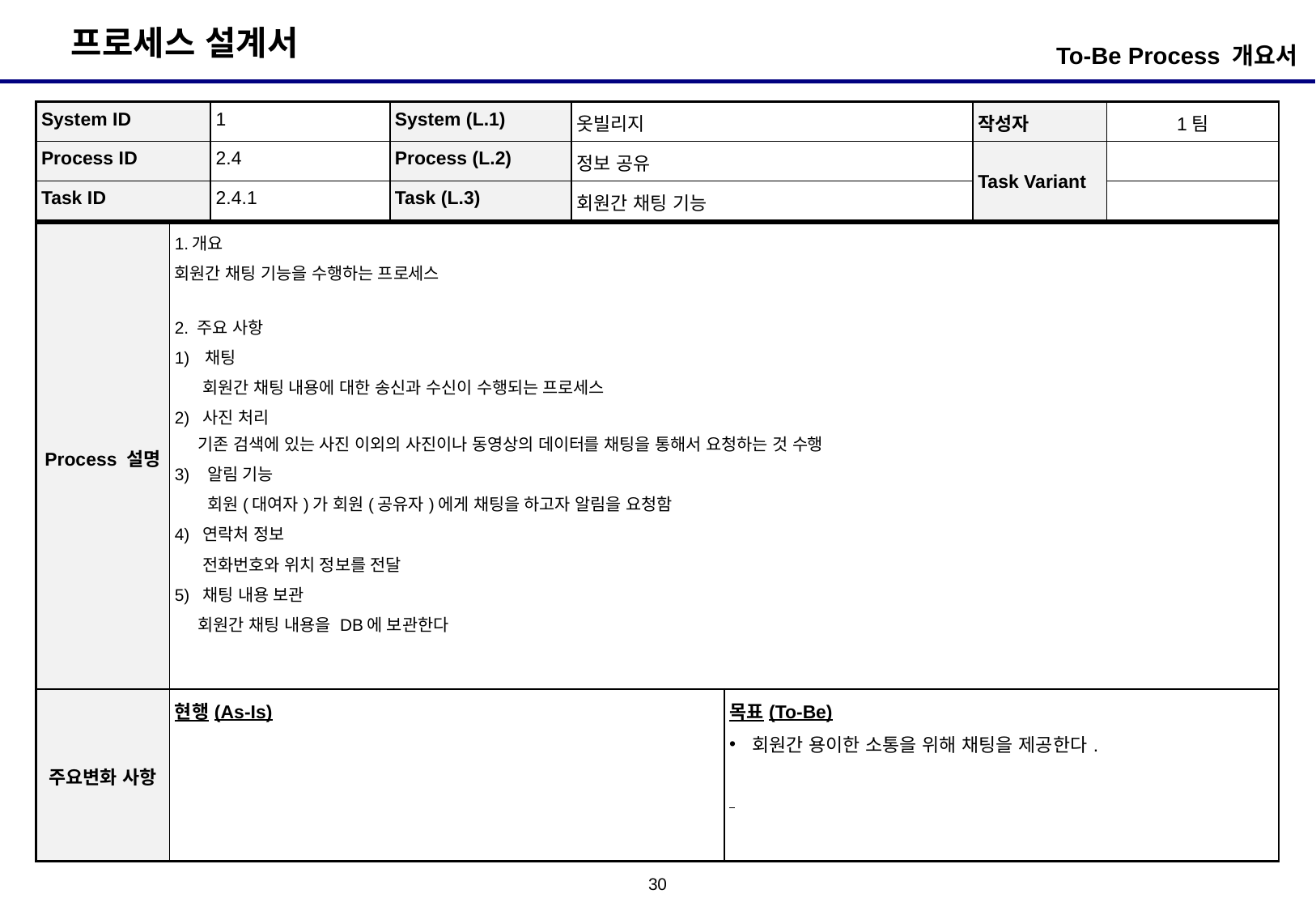

To-Be Process 개요서
| System ID | 1 | System (L.1) | 옷빌리지 | 작성자 | 1팀 |
| --- | --- | --- | --- | --- | --- |
| Process ID | 2.4 | Process (L.2) | 정보 공유 | Task Variant |  |
| Task ID | 2.4.1 | Task (L.3) | 회원간 채팅 기능 |  |  |
| Process 설명 | 1.개요 회원간 채팅 기능을 수행하는 프로세스 2. 주요 사항 채팅 회원간 채팅 내용에 대한 송신과 수신이 수행되는 프로세스 2) 사진 처리 기존 검색에 있는 사진 이외의 사진이나 동영상의 데이터를 채팅을 통해서 요청하는 것 수행 3) 알림 기능 회원(대여자)가 회원(공유자)에게 채팅을 하고자 알림을 요청함 4) 연락처 정보 전화번호와 위치 정보를 전달 5) 채팅 내용 보관 회원간 채팅 내용을 DB에 보관한다 |  |
| --- | --- | --- |
| 주요변화 사항 | 현행(As-Is) | 목표(To-Be) 회원간 용이한 소통을 위해 채팅을 제공한다. |